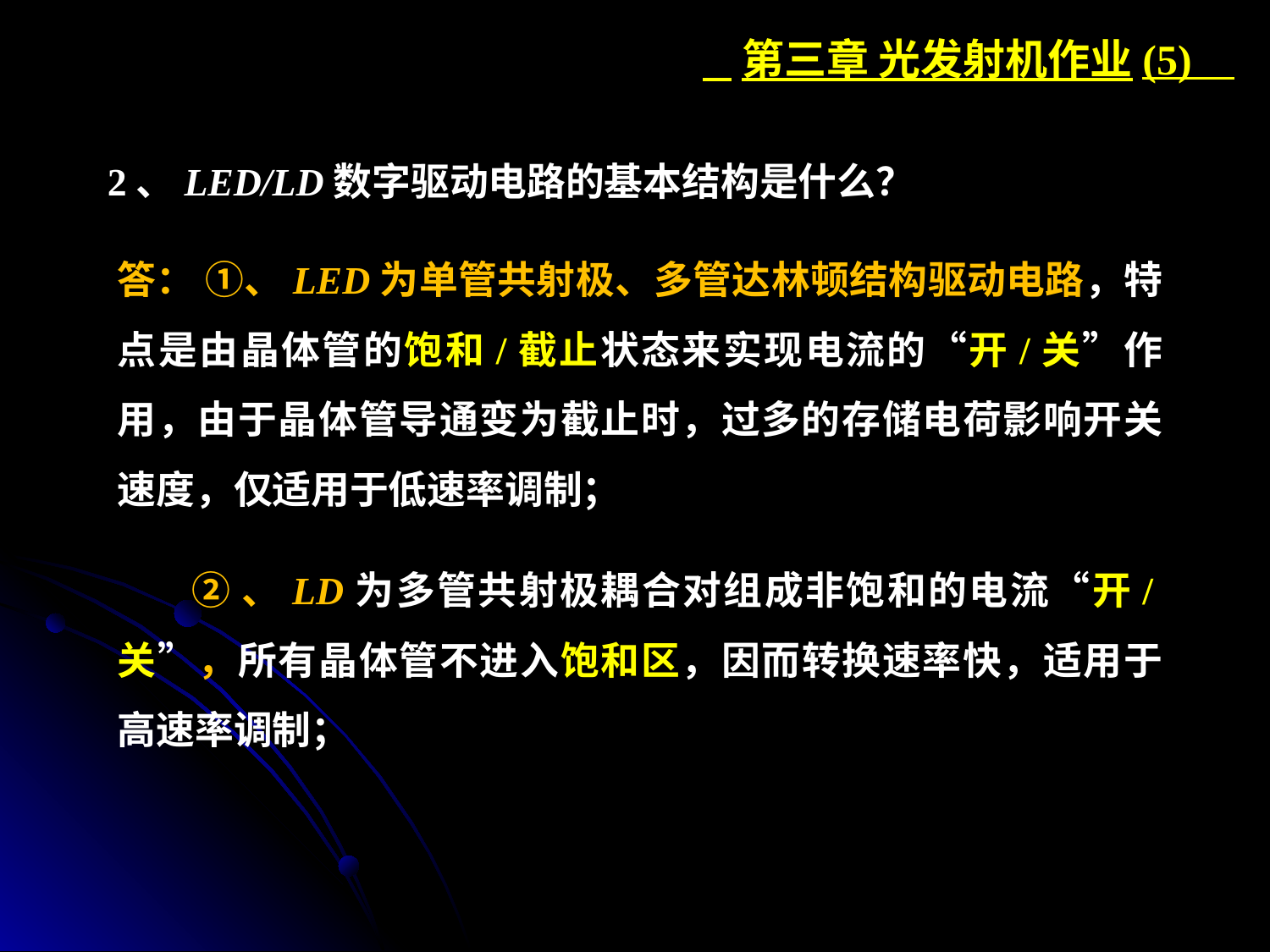

第三章 光发射机作业(5)
2、LED/LD数字驱动电路的基本结构是什么？
答： ①、LED为单管共射极、多管达林顿结构驱动电路，特点是由晶体管的饱和/截止状态来实现电流的“开/关”作用，由于晶体管导通变为截止时，过多的存储电荷影响开关速度，仅适用于低速率调制；
②、LD为多管共射极耦合对组成非饱和的电流“开/关”，所有晶体管不进入饱和区，因而转换速率快，适用于高速率调制；
19